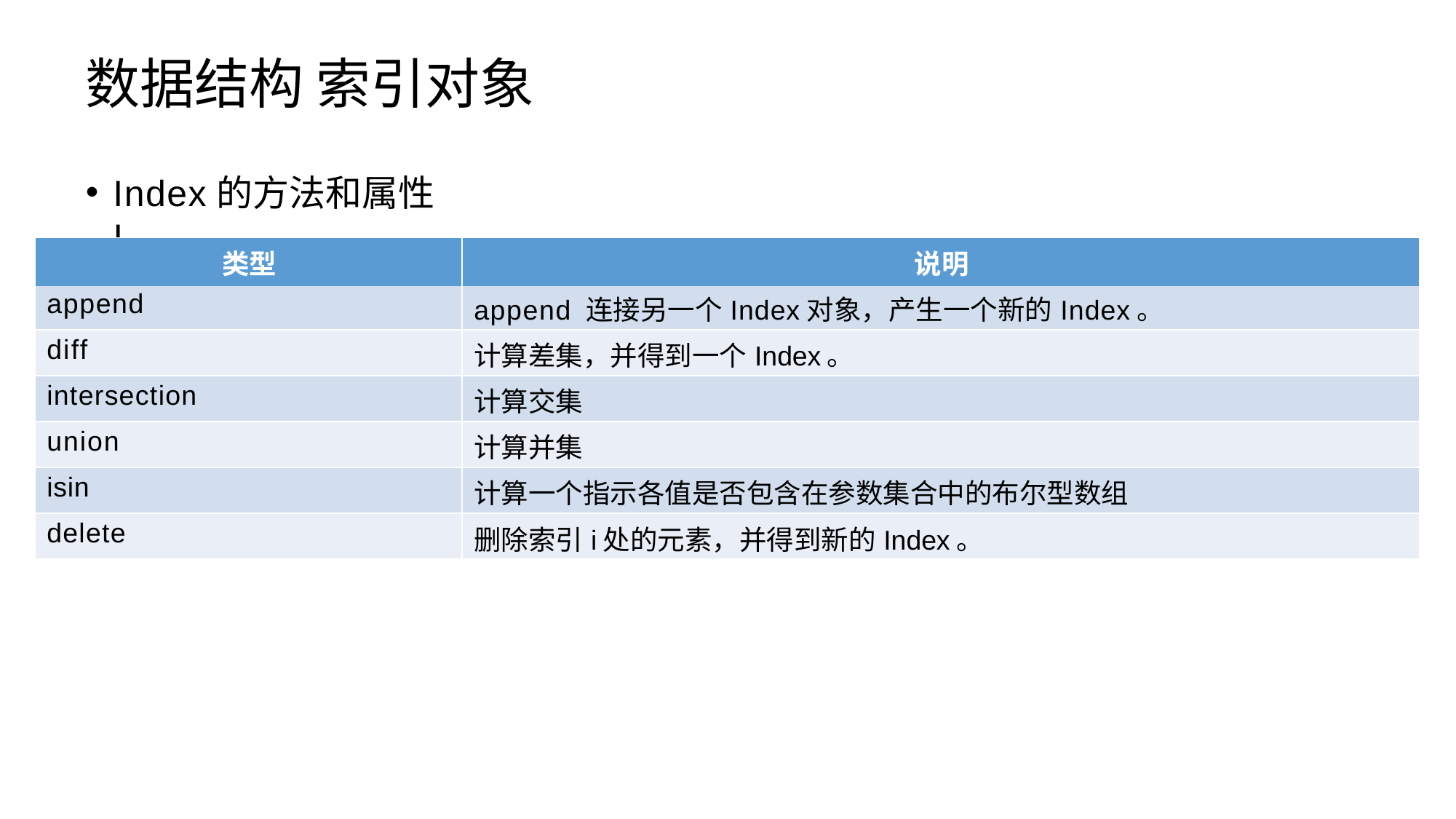

# 数据结构 索引对象
Index的方法和属性 I
| 类型 | 说明 |
| --- | --- |
| append | append 连接另一个Index对象，产生一个新的Index。 |
| diff | 计算差集，并得到一个Index。 |
| intersection | 计算交集 |
| union | 计算并集 |
| isin | 计算一个指示各值是否包含在参数集合中的布尔型数组 |
| delete | 删除索引i处的元素，并得到新的Index。 |